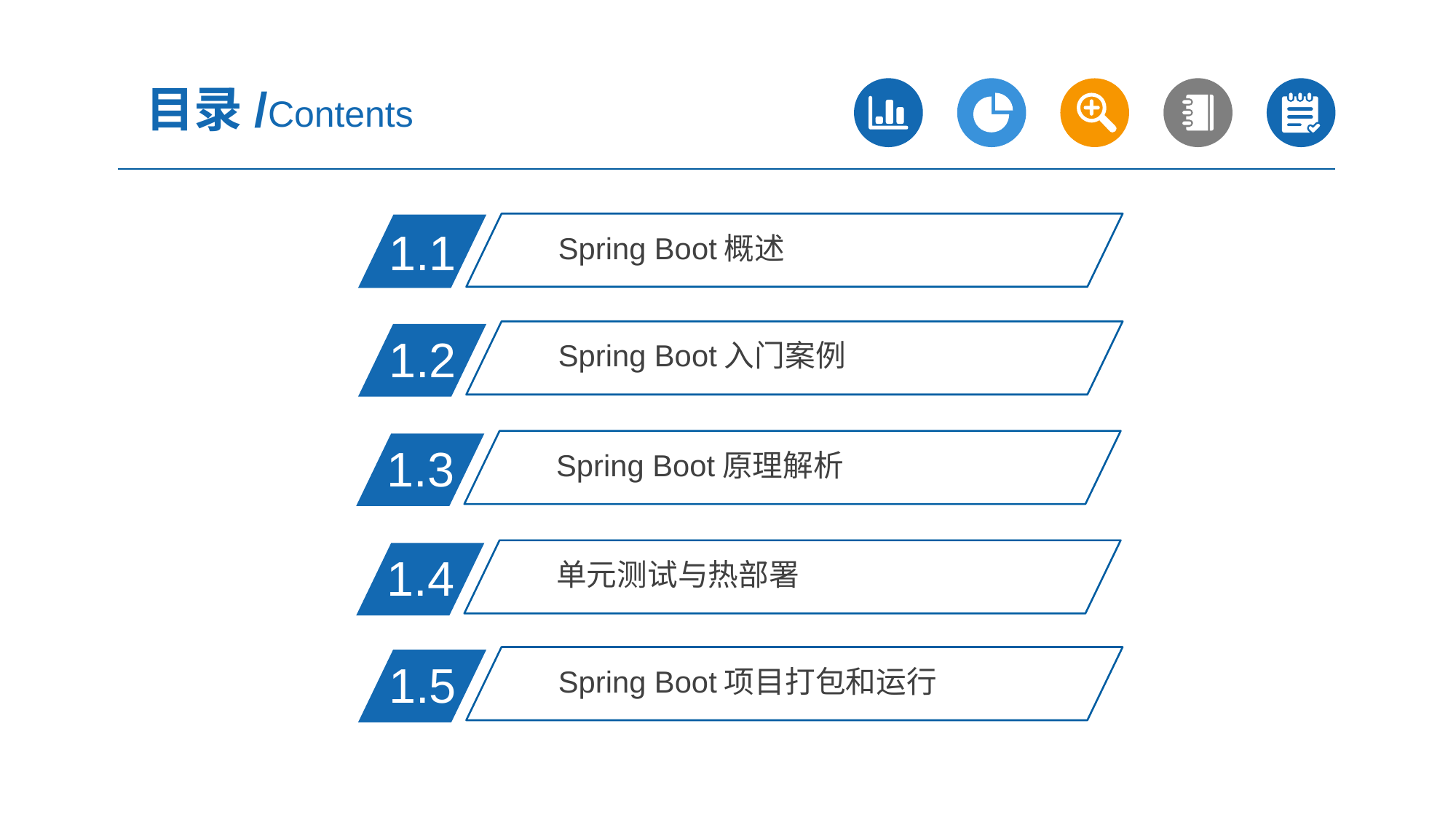

目录/Contents

Spring Boot概述

1.1

Spring Boot入门案例
1.2

Spring Boot原理解析
1.3

单元测试与热部署
1.4

Spring Boot项目打包和运行
1.5